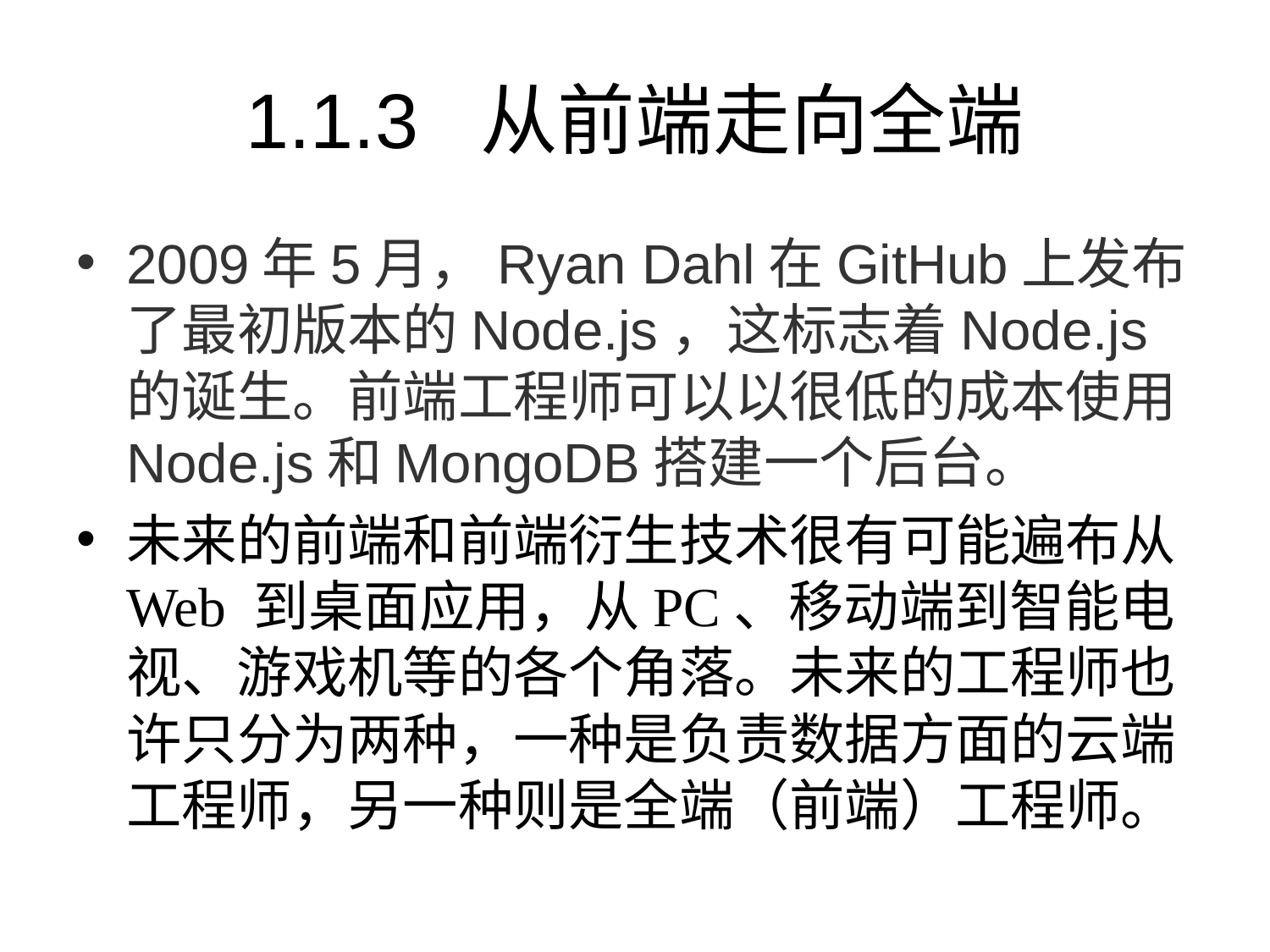

# 1.1.3  从前端走向全端
2009年5月，Ryan Dahl在GitHub上发布了最初版本的Node.js，这标志着Node.js的诞生。前端工程师可以以很低的成本使用Node.js和MongoDB搭建一个后台。
未来的前端和前端衍生技术很有可能遍布从 Web 到桌面应用，从PC、移动端到智能电视、游戏机等的各个角落。未来的工程师也许只分为两种，一种是负责数据方面的云端工程师，另一种则是全端（前端）工程师。